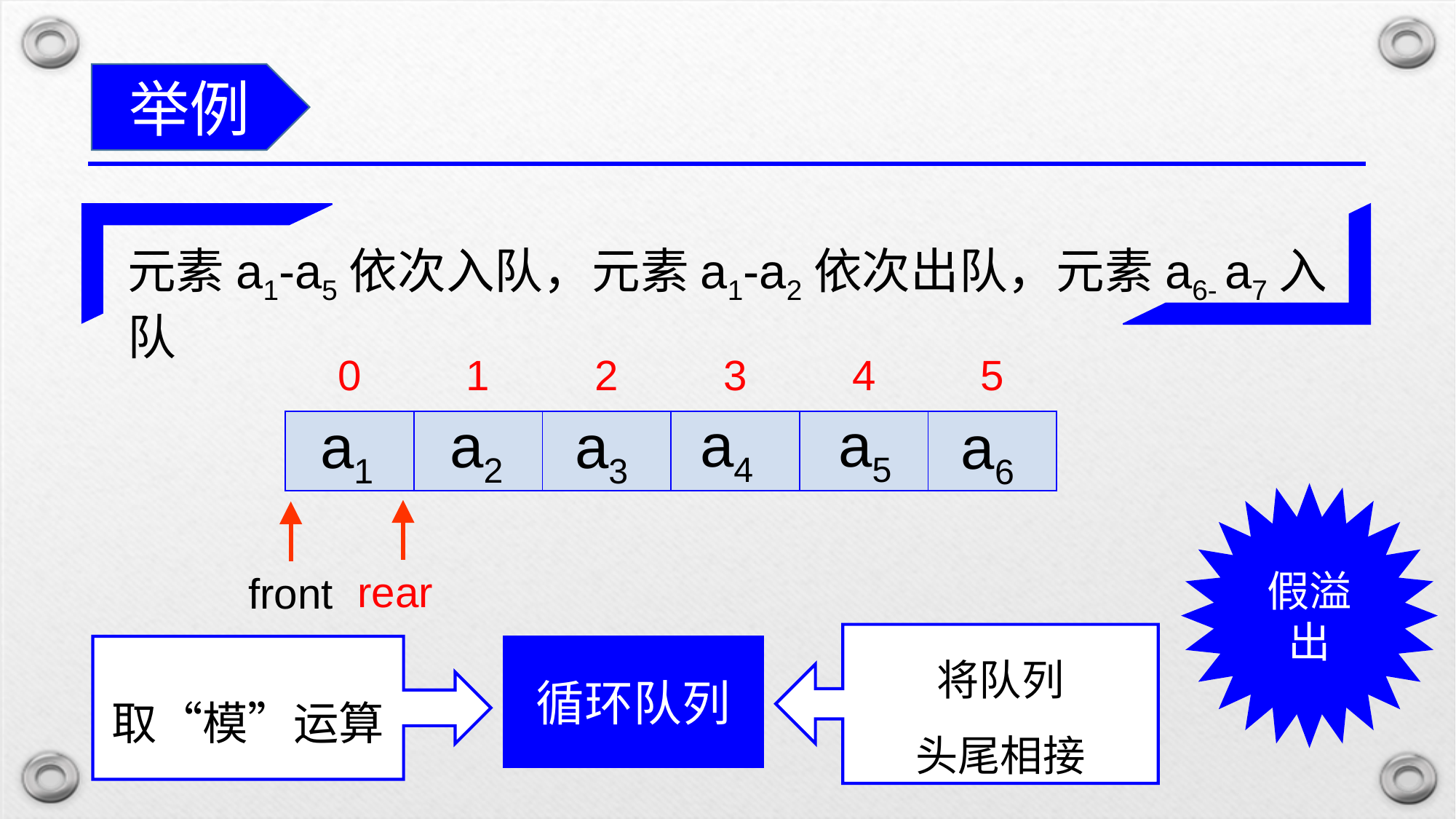

举例

元素a1-a5依次入队，元素a1-a2依次出队，元素a6- a7入队
| 0 | 1 | 2 | 3 | 4 | 5 |
| --- | --- | --- | --- | --- | --- |
|  |  |  |  |  |  |
a4
a5
a2
a1
a3
a6
假溢出
rear
front
将队列
头尾相接
取“模”运算
循环队列